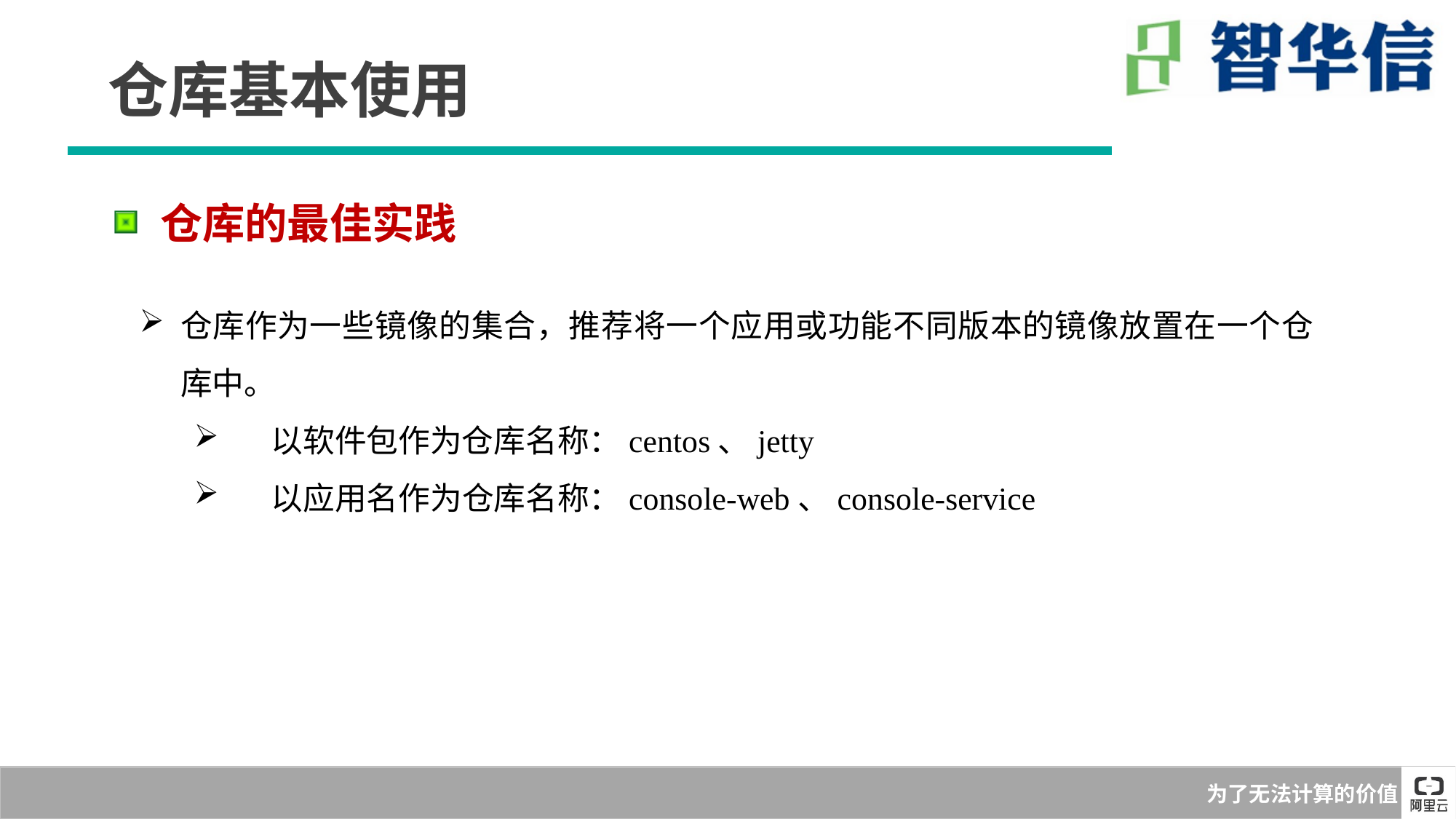

仓库基本使用
 仓库的最佳实践
仓库作为一些镜像的集合，推荐将一个应用或功能不同版本的镜像放置在一个仓库中。
    以软件包作为仓库名称：centos、jetty
    以应用名作为仓库名称：console-web、console-service